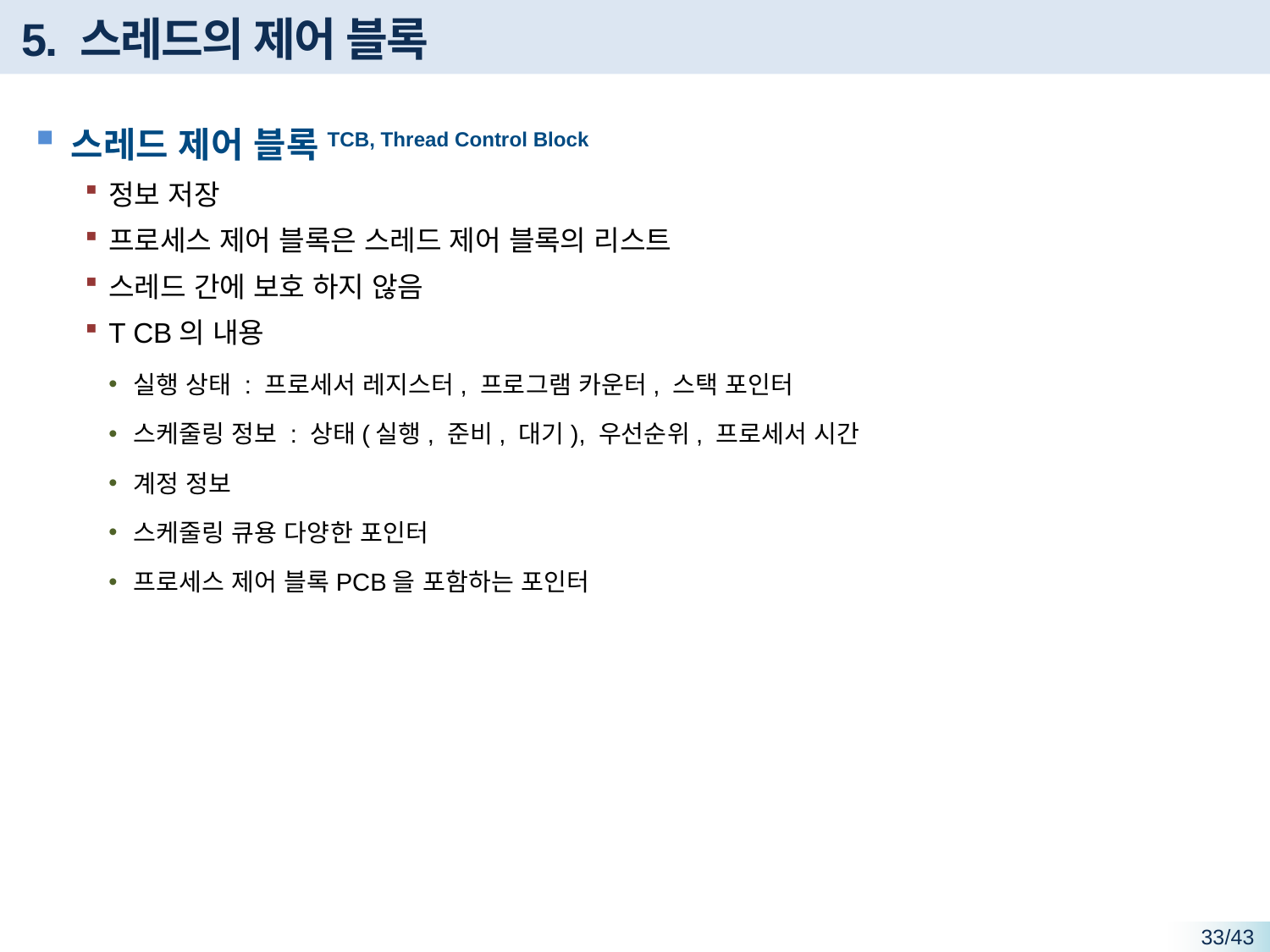

# 5. 스레드의 제어 블록
스레드 제어 블록TCB, Thread Control Block
정보 저장
프로세스 제어 블록은 스레드 제어 블록의 리스트
스레드 간에 보호 하지 않음
T CB의 내용
실행 상태 : 프로세서 레지스터, 프로그램 카운터, 스택 포인터
스케줄링 정보 : 상태(실행, 준비, 대기), 우선순위, 프로세서 시간
계정 정보
스케줄링 큐용 다양한 포인터
프로세스 제어 블록PCB을 포함하는 포인터